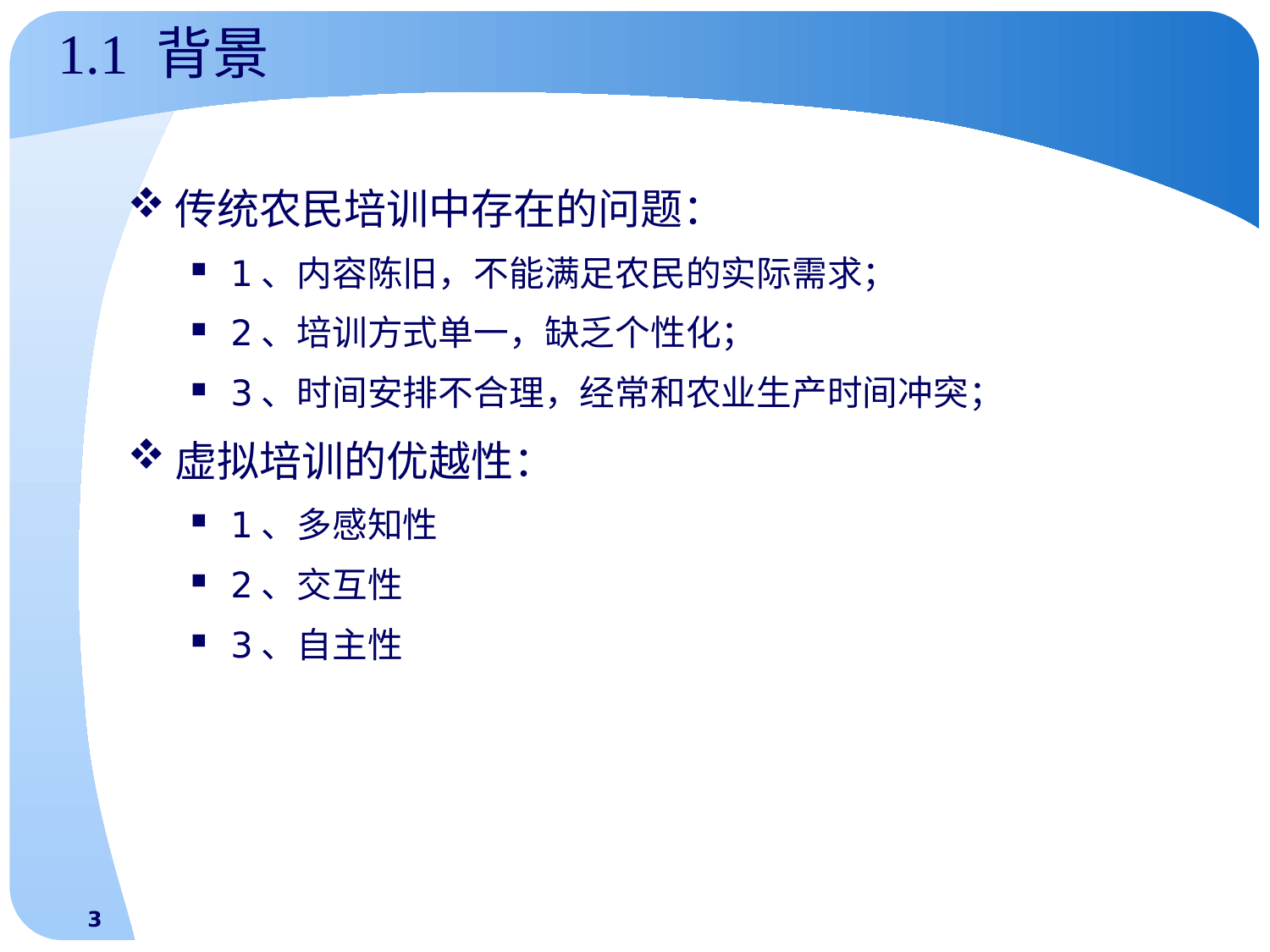

# 1.1 背景
传统农民培训中存在的问题：
1、内容陈旧，不能满足农民的实际需求；
2、培训方式单一，缺乏个性化；
3、时间安排不合理，经常和农业生产时间冲突；
虚拟培训的优越性：
1、多感知性
2、交互性
3、自主性
3